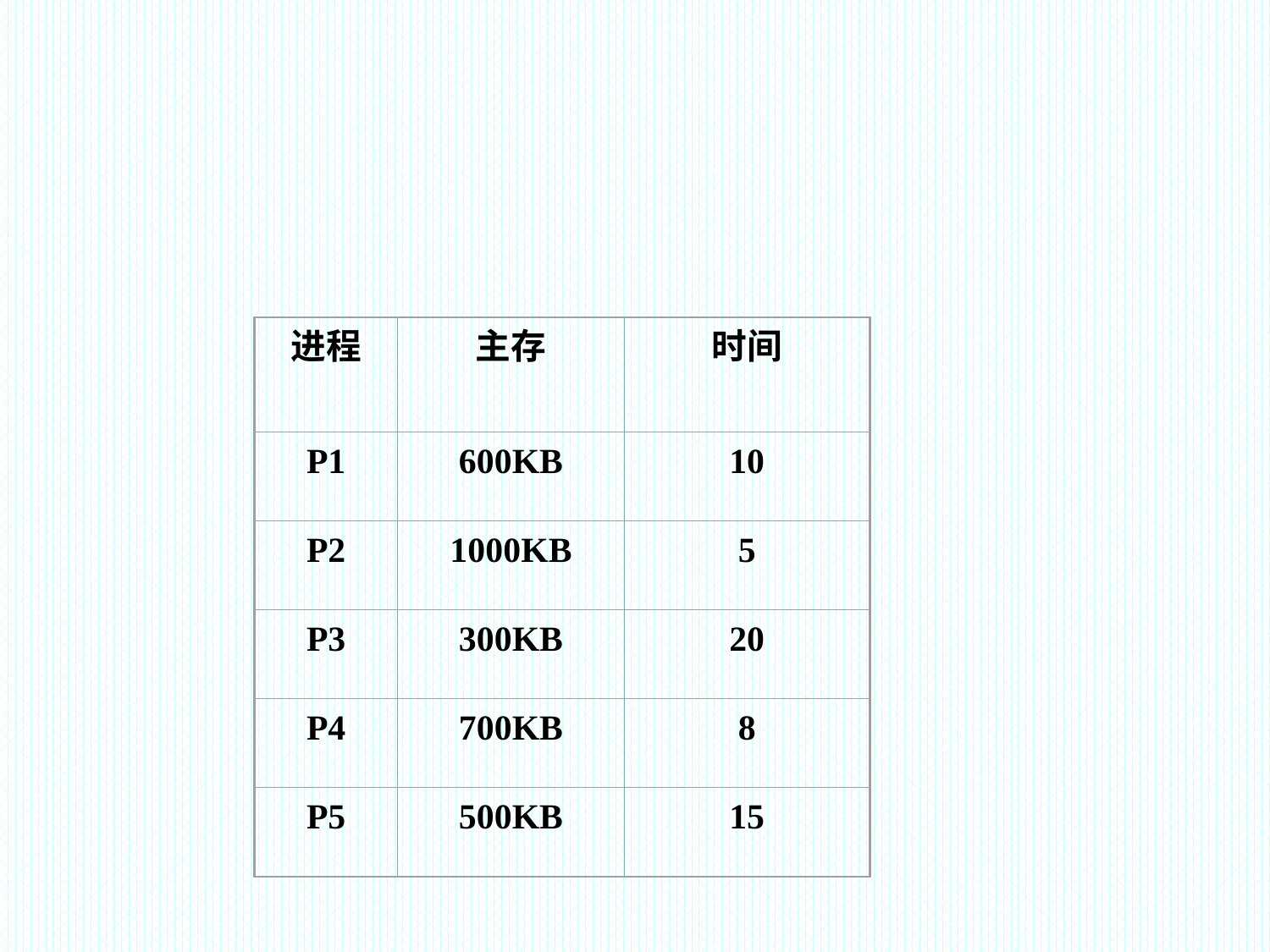

#

进程

主存

时间

P1

600KB

10

P2

1000KB

5

P3

300KB

20

P4

700KB

8

P5

500KB

15